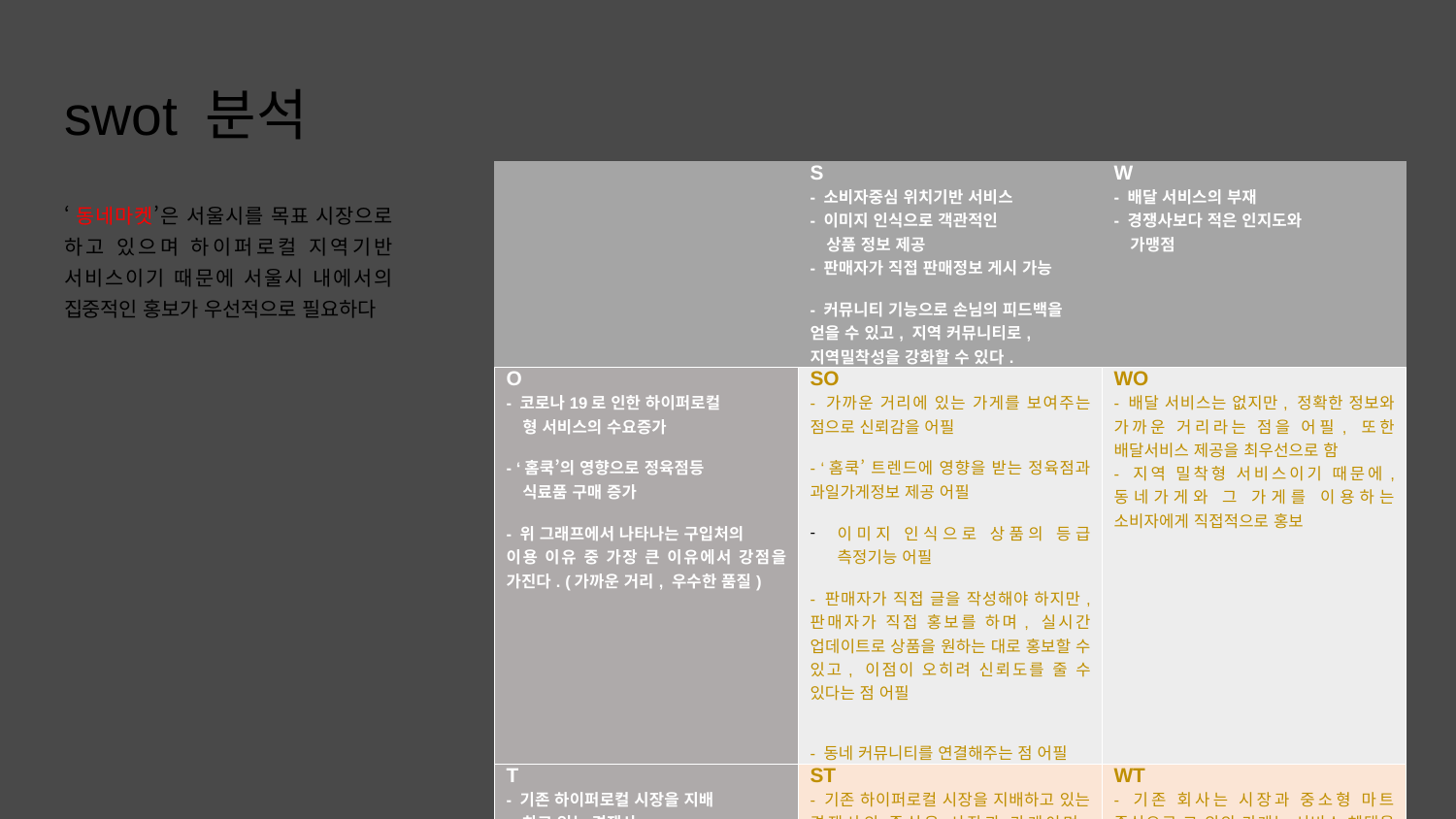

# swot 분석
|  | S - 소비자중심 위치기반 서비스 - 이미지 인식으로 객관적인 상품 정보 제공 - 판매자가 직접 판매정보 게시 가능 - 커뮤니티 기능으로 손님의 피드백을 얻을 수 있고, 지역 커뮤니티로, 지역밀착성을 강화할 수 있다. | W - 배달 서비스의 부재 - 경쟁사보다 적은 인지도와 가맹점 |
| --- | --- | --- |
| O - 코로나19로 인한 하이퍼로컬 형 서비스의 수요증가 - ‘홈쿡’의 영향으로 정육점등 식료품 구매 증가 - 위 그래프에서 나타나는 구입처의 이용 이유 중 가장 큰 이유에서 강점을 가진다. (가까운 거리, 우수한 품질) | SO - 가까운 거리에 있는 가게를 보여주는 점으로 신뢰감을 어필 - ‘홈쿡’ 트렌드에 영향을 받는 정육점과 과일가게정보 제공 어필 이미지 인식으로 상품의 등급 측정기능 어필 - 판매자가 직접 글을 작성해야 하지만, 판매자가 직접 홍보를 하며, 실시간 업데이트로 상품을 원하는 대로 홍보할 수 있고, 이점이 오히려 신뢰도를 줄 수 있다는 점 어필 - 동네 커뮤니티를 연결해주는 점 어필 | WO - 배달 서비스는 없지만, 정확한 정보와 가까운 거리라는 점을 어필, 또한 배달서비스 제공을 최우선으로 함 - 지역 밀착형 서비스이기 때문에, 동네가게와 그 가게를 이용하는 소비자에게 직접적으로 홍보 |
| T - 기존 하이퍼로컬 시장을 지배 하고 있는 경쟁사 - 배달 서비스를 선점한 경쟁사 | ST - 기존 하이퍼로컬 시장을 지배하고 있는 경쟁사의 중심은 시장과 가게이며, 소비자 중심이 아님을 홍보한다. - 가게에서 배달서비스를 제공하고 있다면 그 배달 서비스를 사용할 수 있고, 또한 배달서비스 제공을 최우선적으로 목표로 함 | WT - 기존 회사는 시장과 중소형 마트 중심으로 그 외의 가게는 서비스 혜택을 받지 못함, ‘동네마켓’은 그 외의 소상공인들도 홍보할 수 있음. - 각 가게에서 이미 제공하고 있는 배달 서비스를 사용할 수 있음 |
‘동네마켓’은 서울시를 목표 시장으로 하고 있으며 하이퍼로컬 지역기반 서비스이기 때문에 서울시 내에서의 집중적인 홍보가 우선적으로 필요하다